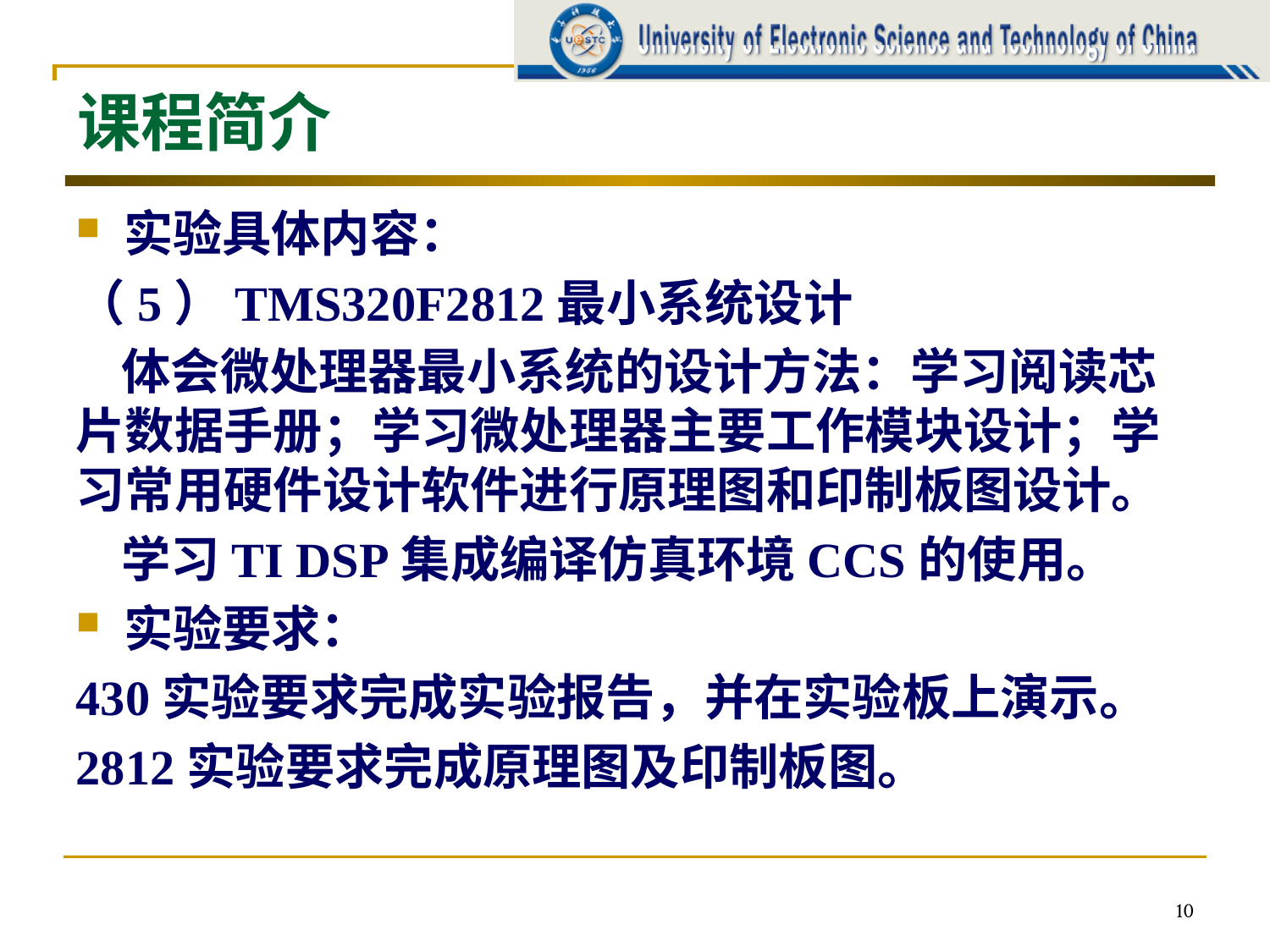

# 课程简介
实验具体内容：
（5）TMS320F2812最小系统设计
   体会微处理器最小系统的设计方法：学习阅读芯片数据手册；学习微处理器主要工作模块设计；学习常用硬件设计软件进行原理图和印制板图设计。
   学习TI DSP集成编译仿真环境CCS的使用。
实验要求：
430实验要求完成实验报告，并在实验板上演示。
2812实验要求完成原理图及印制板图。

10